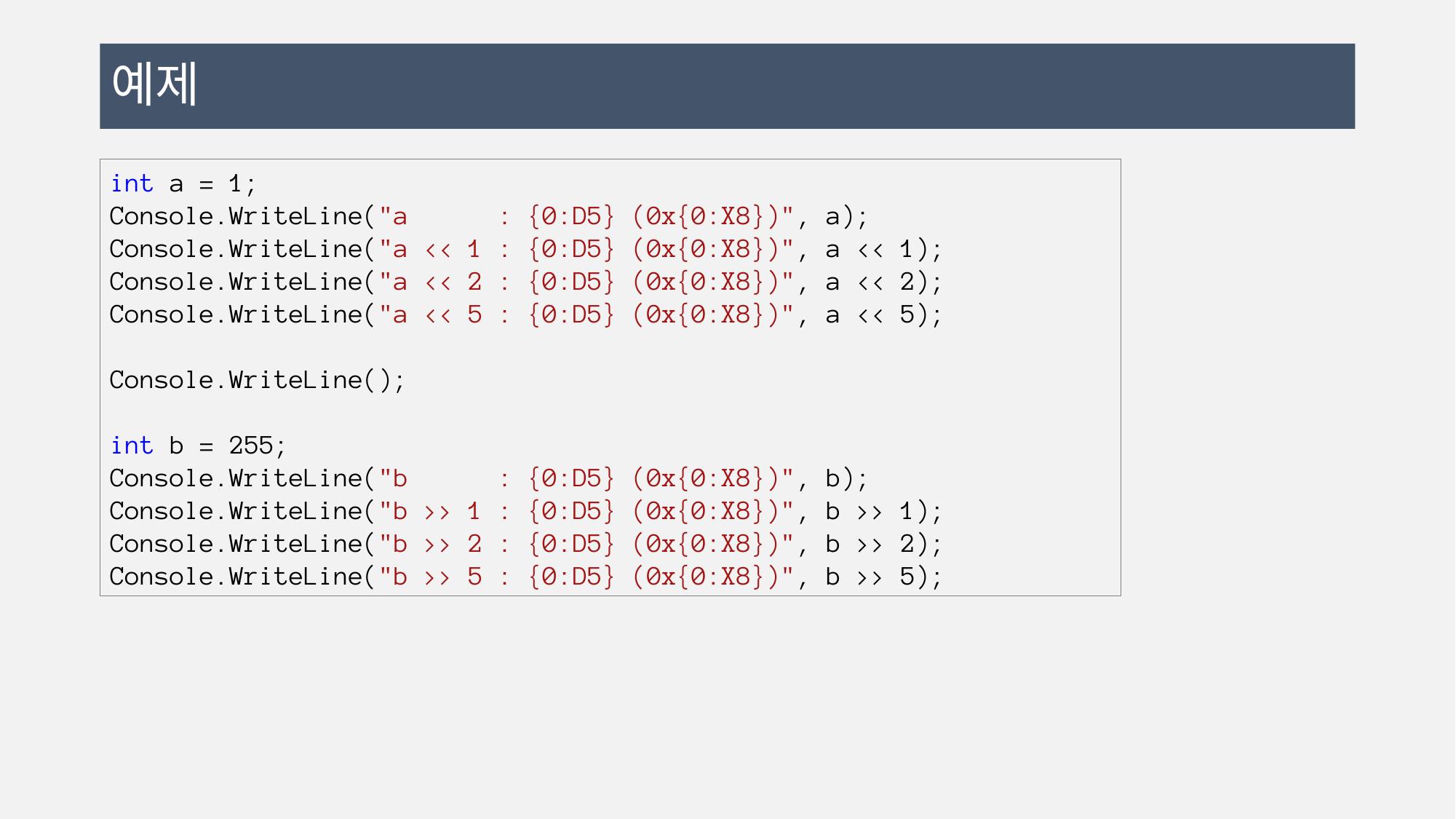

# 예제

int a = 1;
Console.WriteLine("a      : {0:D5} (0x{0:X8})", a);
Console.WriteLine("a << 1 : {0:D5} (0x{0:X8})", a << 1);
Console.WriteLine("a << 2 : {0:D5} (0x{0:X8})", a << 2);
Console.WriteLine("a << 5 : {0:D5} (0x{0:X8})", a << 5);

Console.WriteLine();

int b = 255;
Console.WriteLine("b      : {0:D5} (0x{0:X8})", b);
Console.WriteLine("b >> 1 : {0:D5} (0x{0:X8})", b >> 1);
Console.WriteLine("b >> 2 : {0:D5} (0x{0:X8})", b >> 2);
Console.WriteLine("b >> 5 : {0:D5} (0x{0:X8})", b >> 5);